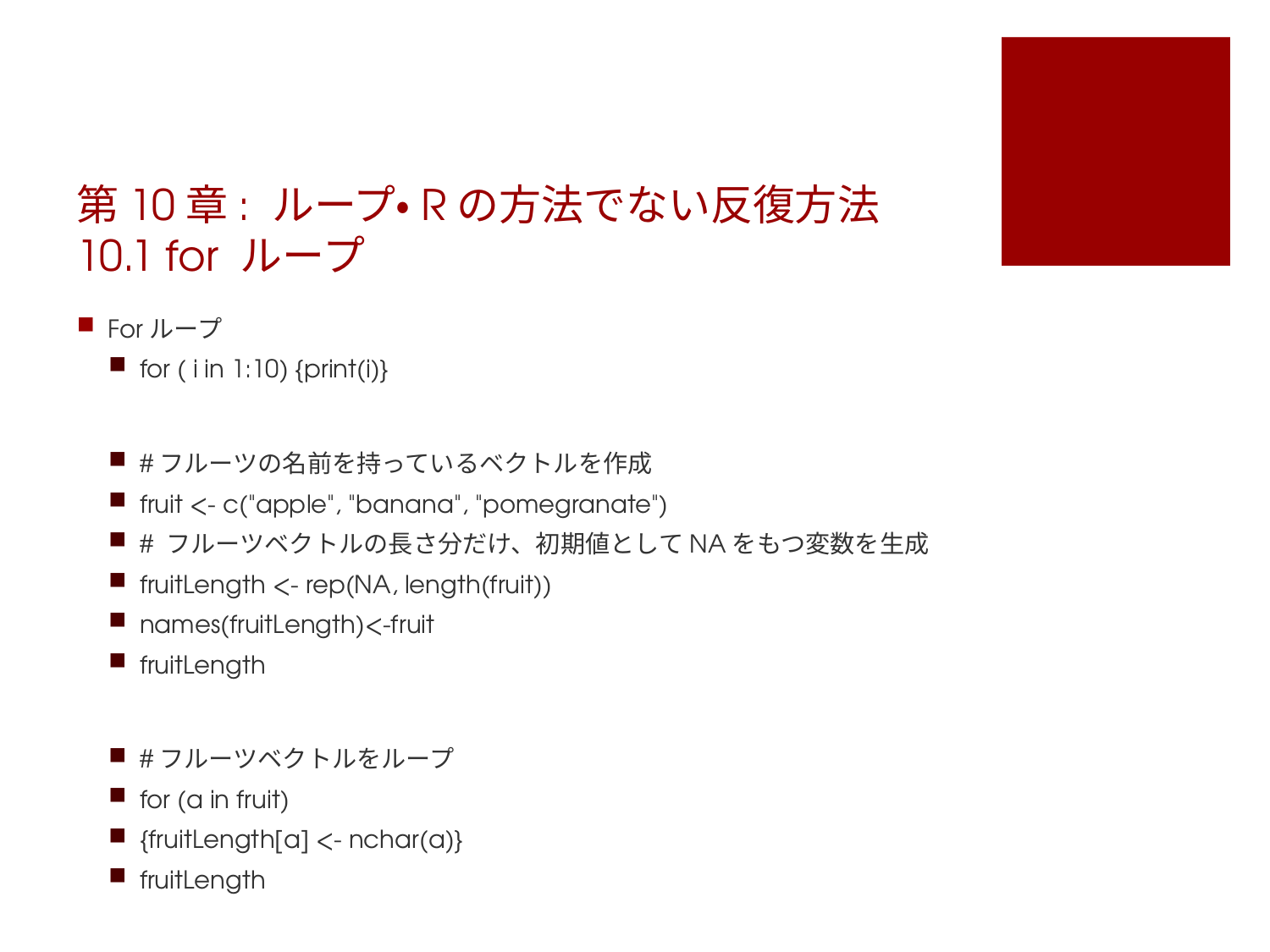

# 第10章: ループ・Rの方法でない反復方法 10.1 for ループ
Forループ
for ( i in 1:10) {print(i)}

#フルーツの名前を持っているベクトルを作成
fruit <- c("apple", "banana", "pomegranate")
# フルーツベクトルの長さ分だけ、初期値としてNAをもつ変数を生成
fruitLength <- rep(NA, length(fruit))
names(fruitLength)<-fruit
fruitLength

#フルーツベクトルをループ
for (a in fruit)
{fruitLength[a] <- nchar(a)}
fruitLength